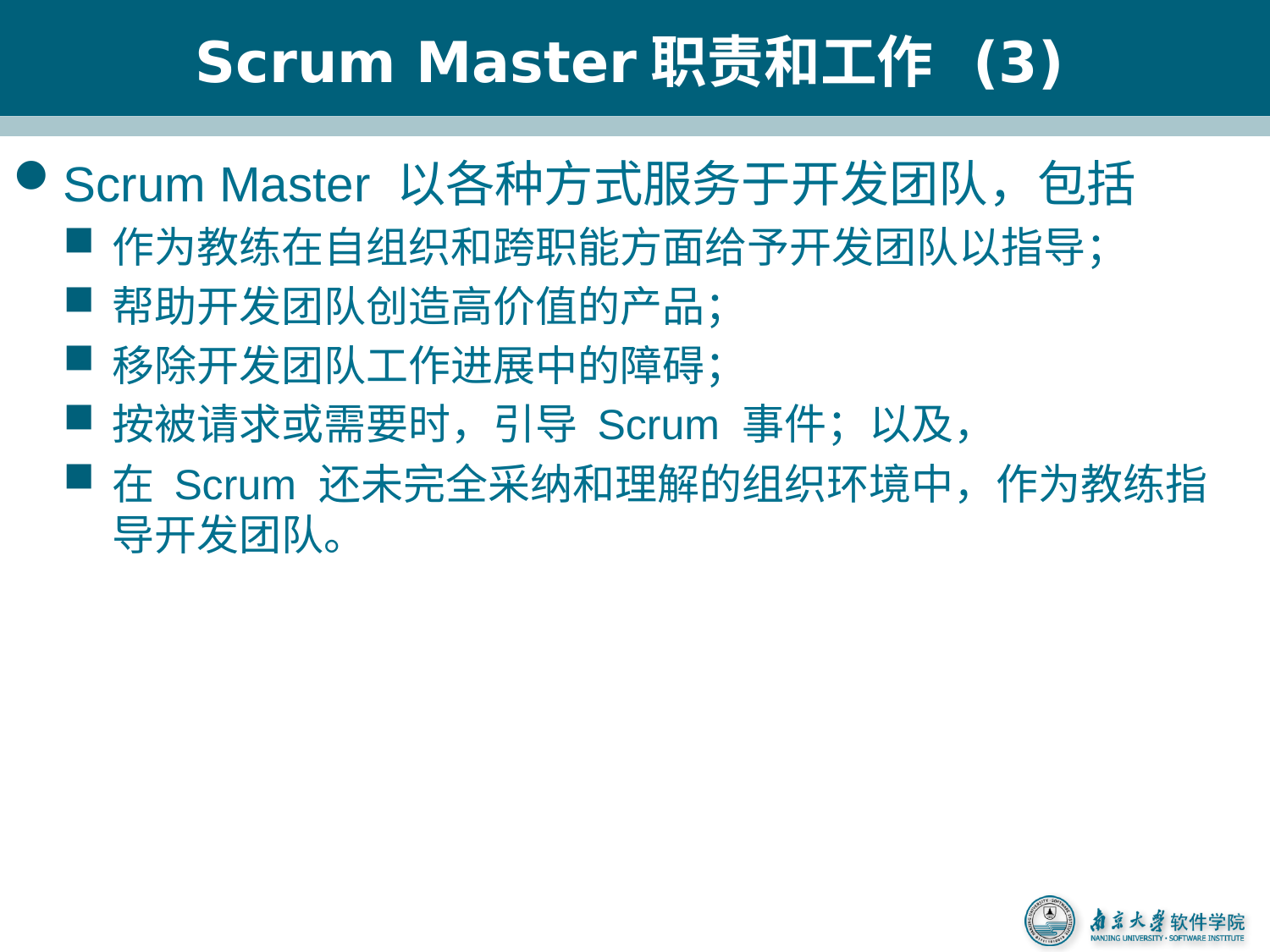

# Scrum Master职责和工作  (3)
Scrum Master 以各种方式服务于开发团队，包括
作为教练在自组织和跨职能方面给予开发团队以指导；
帮助开发团队创造高价值的产品；
移除开发团队工作进展中的障碍；
按被请求或需要时，引导 Scrum 事件；以及，
在 Scrum 还未完全采纳和理解的组织环境中，作为教练指导开发团队。